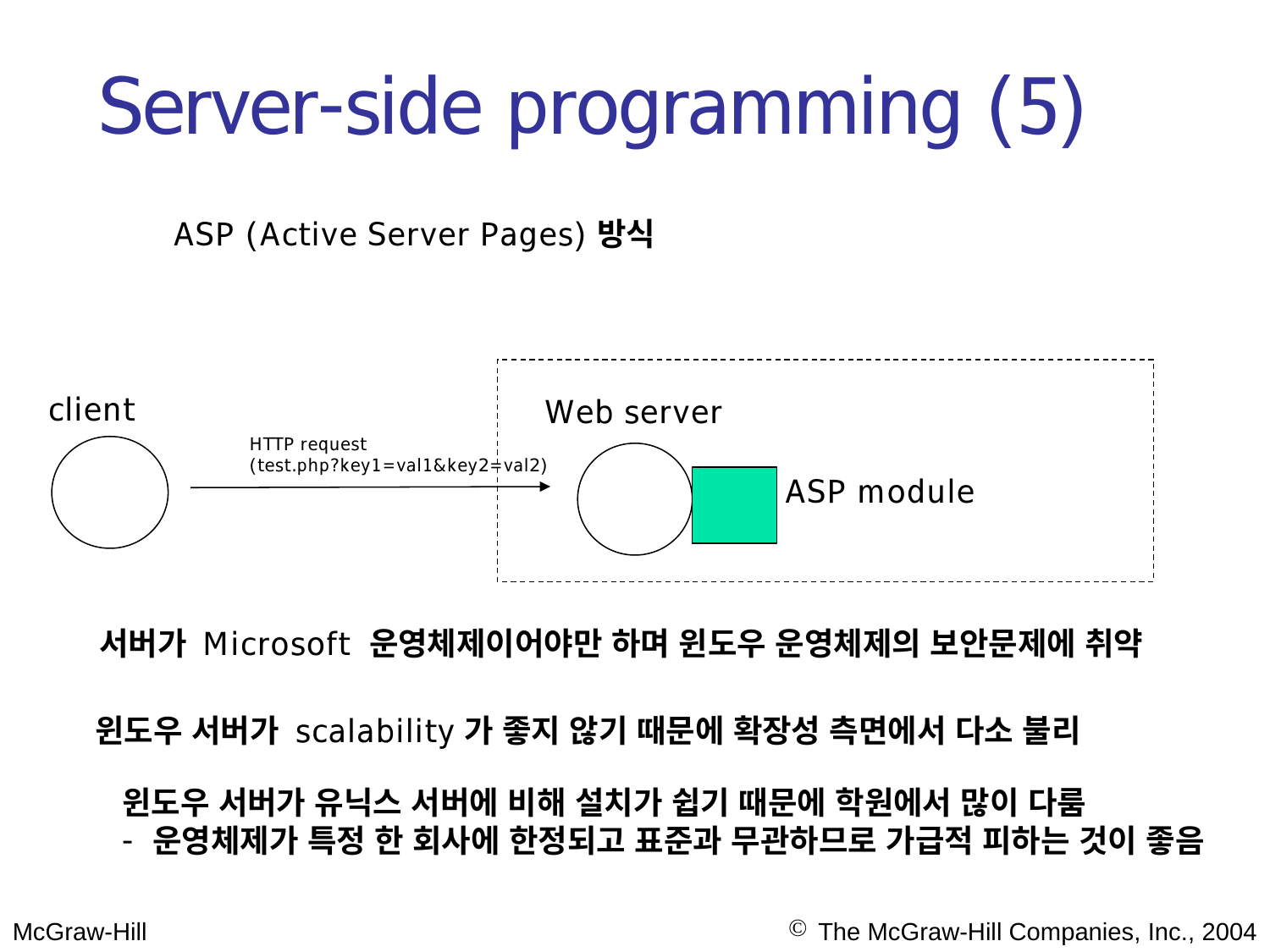

# Server-side programming (5)
ASP (Active Server Pages)방식

client
Web server
HTTP request
(test.php?key1=val1&key2=val2)

ASP module

서버가 Microsoft 운영체제이어야만 하며 윈도우 운영체제의 보안문제에 취약
윈도우 서버가 scalability가 좋지 않기 때문에 확장성 측면에서 다소 불리
윈도우 서버가 유닉스 서버에 비해 설치가 쉽기 때문에 학원에서 많이 다룸
- 운영체제가 특정 한 회사에 한정되고 표준과 무관하므로 가급적 피하는 것이 좋음